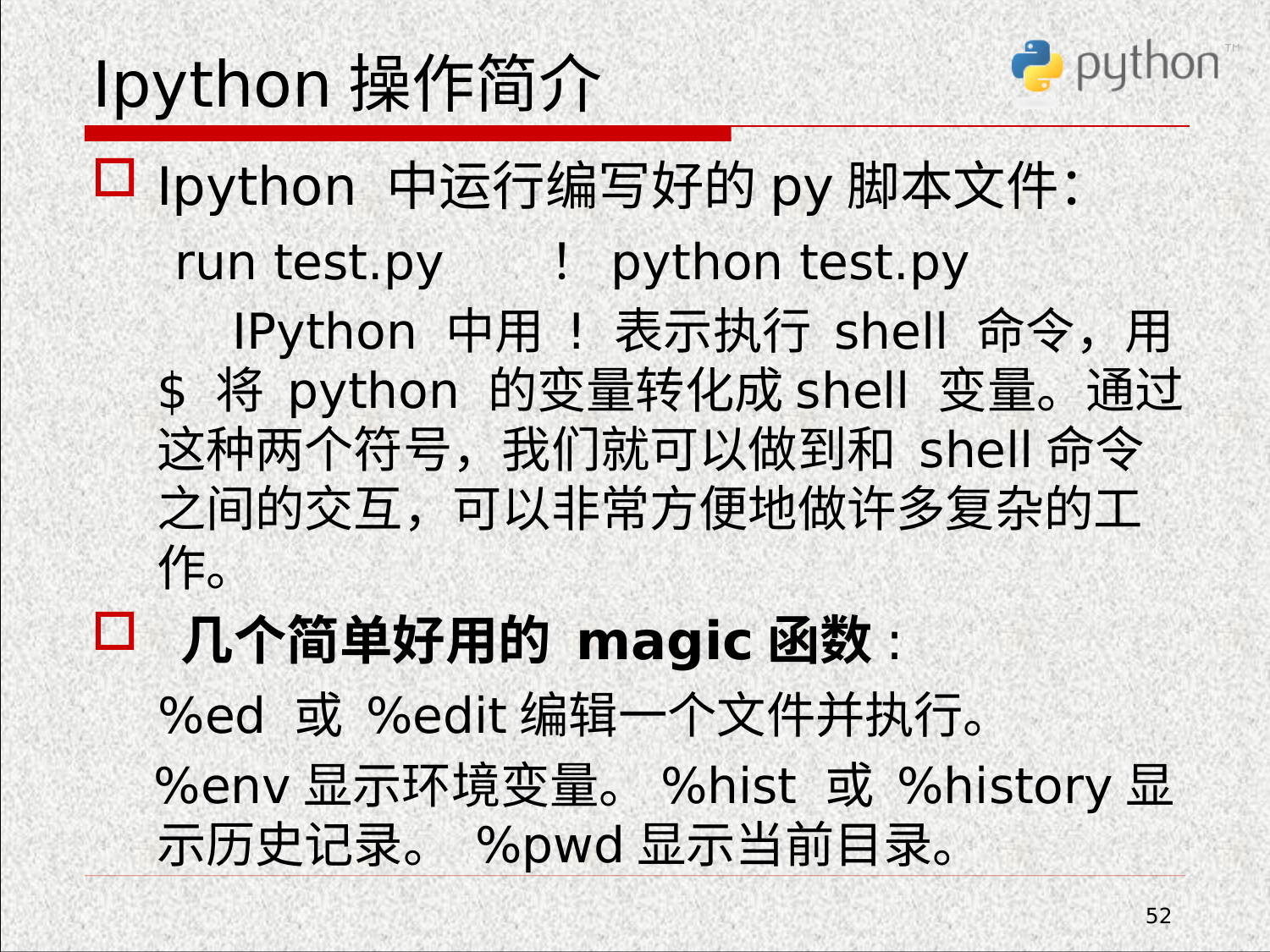

# Ipython操作简介
Ipython 中运行编写好的py脚本文件：
     run test.py      ！python test.py
         IPython 中用 ! 表示执行 shell 命令，用 $ 将 python 的变量转化成shell 变量。通过这种两个符号，我们就可以做到和 shell命令之间的交互，可以非常方便地做许多复杂的工作。
 几个简单好用的 magic函数:
    %ed 或 %edit编辑一个文件并执行。
    %env显示环境变量。%hist 或 %history显示历史记录。 %pwd显示当前目录。

52